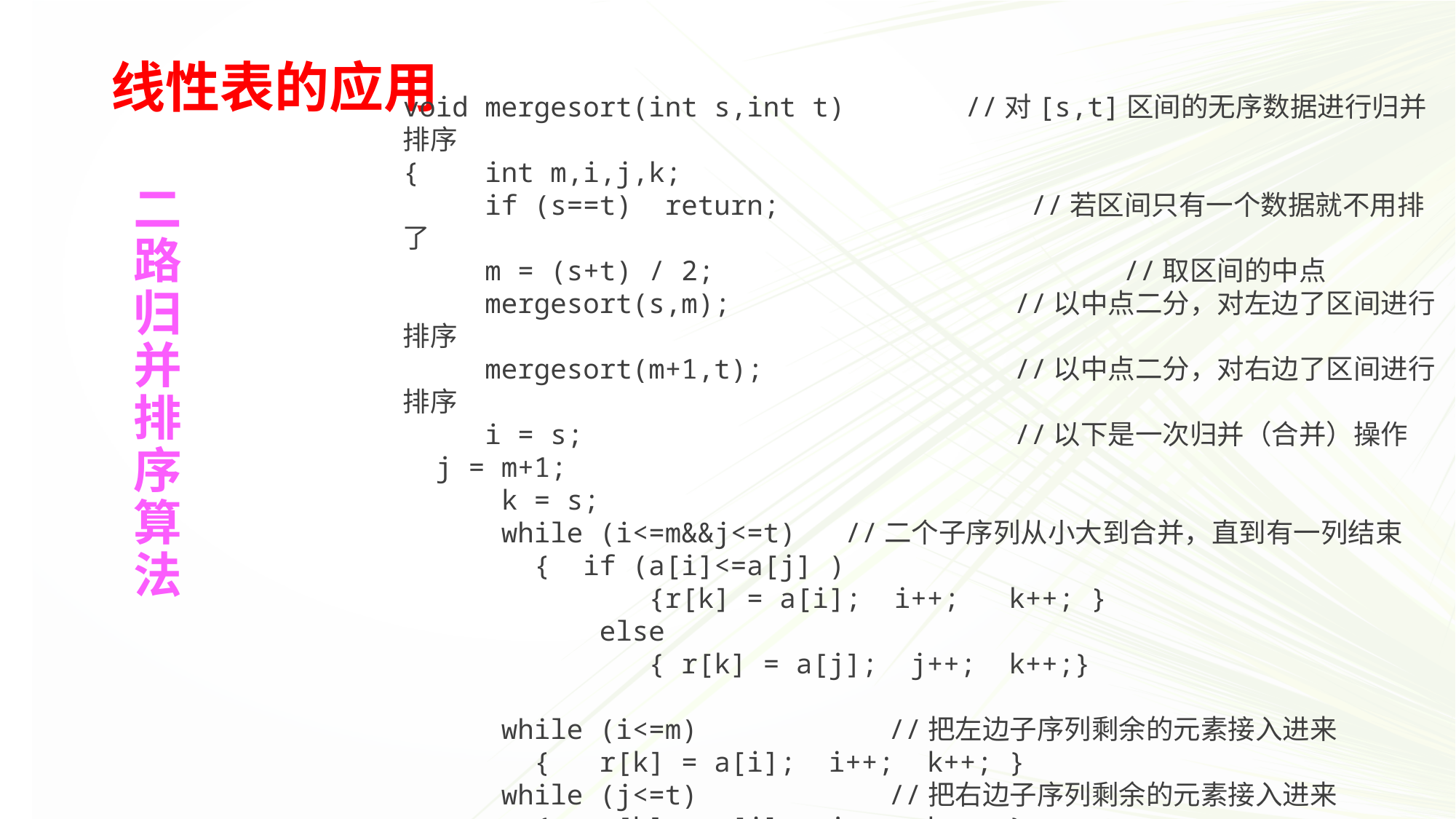

线性表的应用
void mergesort(int s,int t)	 //对[s,t]区间的无序数据进行归并排序
{    int m,i,j,k;
     if (s==t)  return;		     //若区间只有一个数据就不用排了
     m = (s+t) / 2;				    //取区间的中点
     mergesort(s,m);		    //以中点二分，对左边了区间进行排序
     mergesort(m+1,t);	  	    //以中点二分，对右边了区间进行排序
     i = s;		 		    //以下是一次归并（合并）操作
  j = m+1;
      k = s;
      while (i<=m&&j<=t)   //二个子序列从小大到合并，直到有一列结束
        {  if (a[i]<=a[j] )
               {r[k] = a[i];  i++;   k++; }
            else
               { r[k] = a[j];  j++;  k++;}

      while (i<=m) 	 	   //把左边子序列剩余的元素接入进来
        {   r[k] = a[i];  i++;  k++; }
      while (j<=t) 	 	   //把右边子序列剩余的元素接入进来
        {   r[k] = a[j];  j++;  k++; }
      for (i=s ;i<=t;i++)	 	   //把合并后的有序数据重新放回a数组
        a[i] = r[i];
}

# 二路归并排序算法